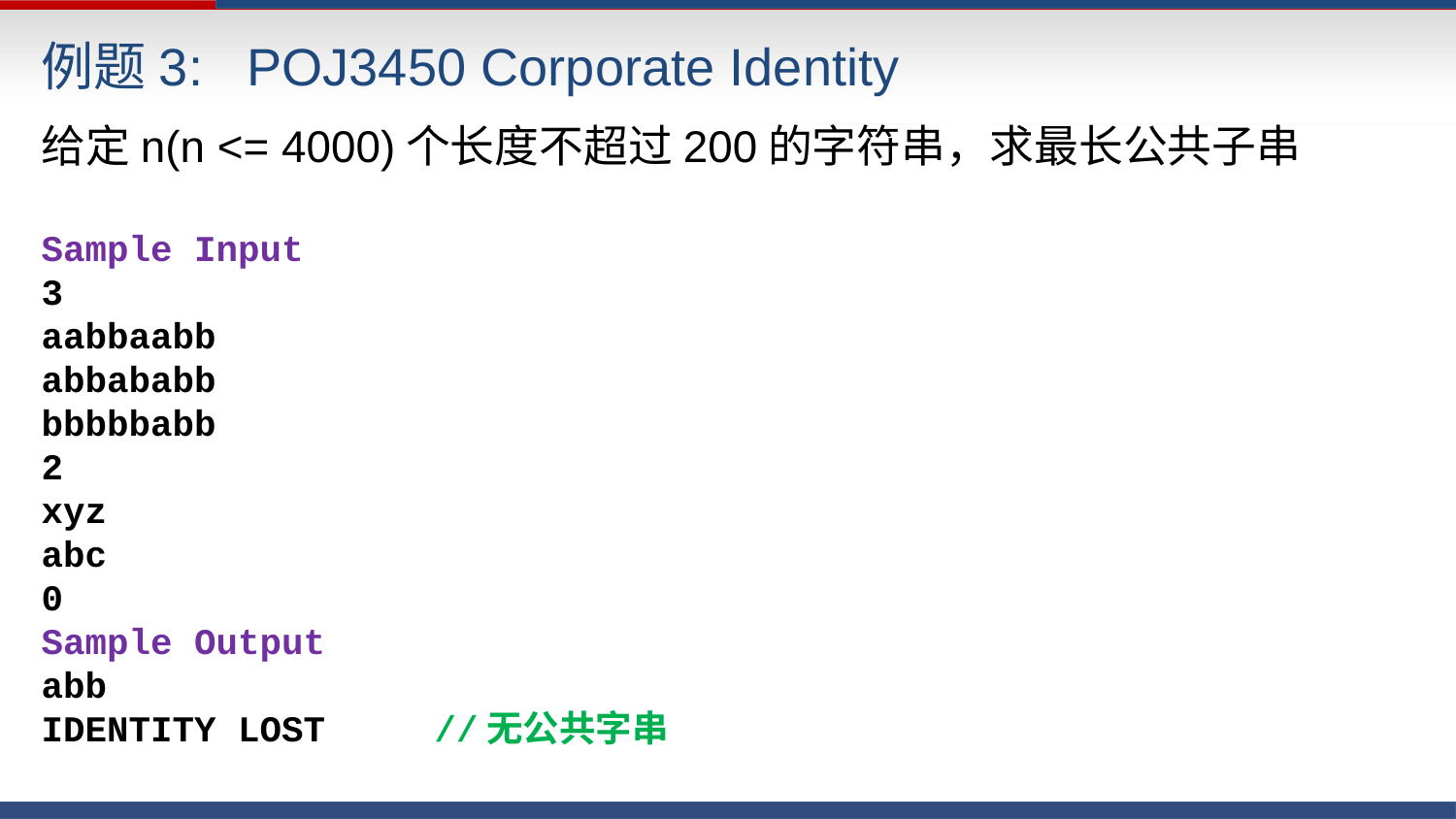

例题3:   POJ3450 Corporate Identity
给定n(n <= 4000)个长度不超过200的字符串，求最长公共子串

Sample Input
3
aabbaabb
abbababb
bbbbbabb
2
xyz
abc
0
Sample Output
abb
IDENTITY LOST     //无公共字串